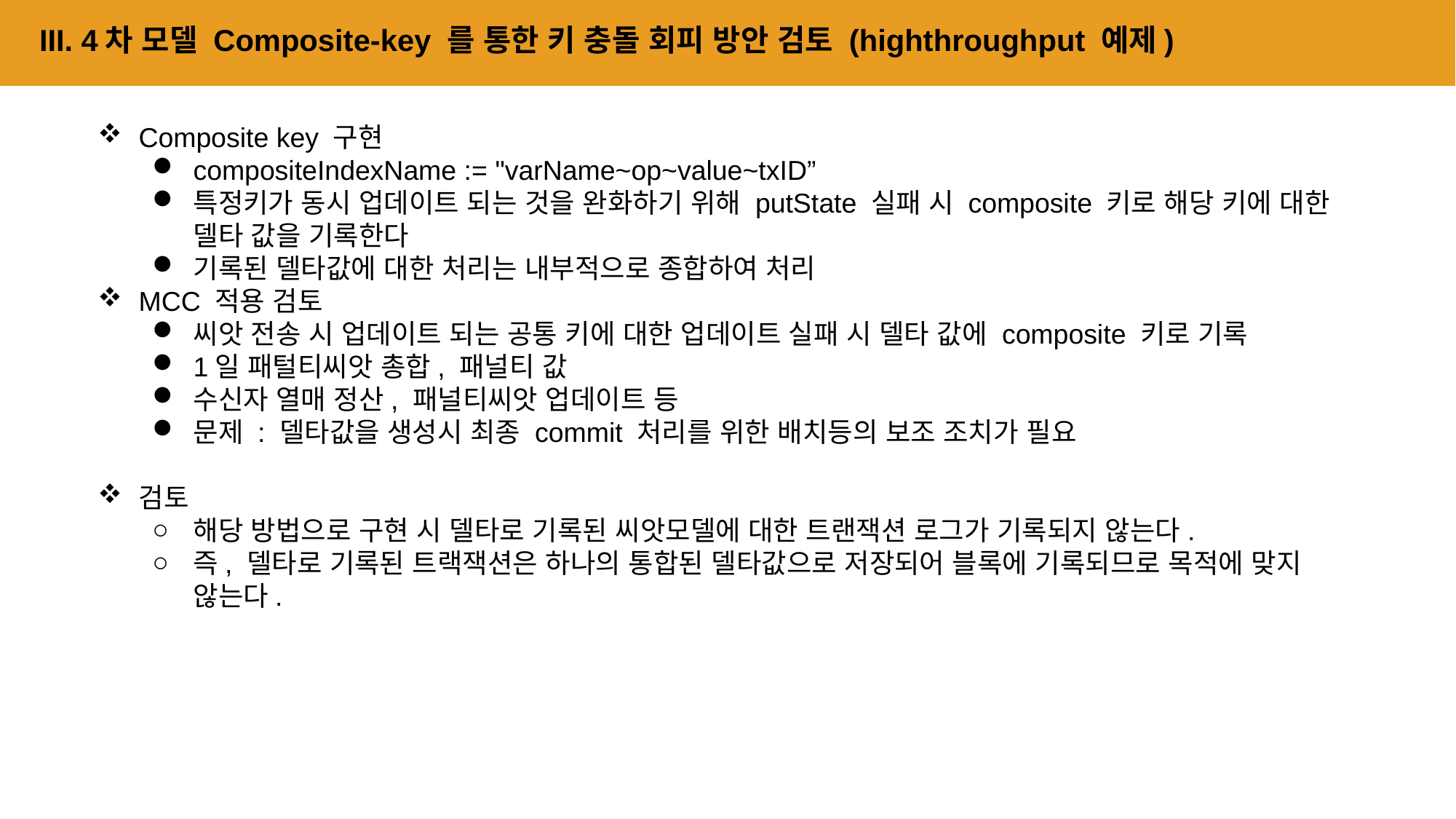

# III. 4차 모델 Composite-key 를 통한 키 충돌 회피 방안 검토 (highthroughput 예제)
Composite key 구현
compositeIndexName := "varName~op~value~txID”
특정키가 동시 업데이트 되는 것을 완화하기 위해 putState 실패 시 composite 키로 해당 키에 대한 델타 값을 기록한다
기록된 델타값에 대한 처리는 내부적으로 종합하여 처리
MCC 적용 검토
씨앗 전송 시 업데이트 되는 공통 키에 대한 업데이트 실패 시 델타 값에 composite 키로 기록
1일 패털티씨앗 총합, 패널티 값
수신자 열매 정산, 패널티씨앗 업데이트 등
문제 : 델타값을 생성시 최종 commit 처리를 위한 배치등의 보조 조치가 필요

검토
해당 방법으로 구현 시 델타로 기록된 씨앗모델에 대한 트랜잭션 로그가 기록되지 않는다.
즉, 델타로 기록된 트랙잭션은 하나의 통합된 델타값으로 저장되어 블록에 기록되므로 목적에 맞지 않는다.